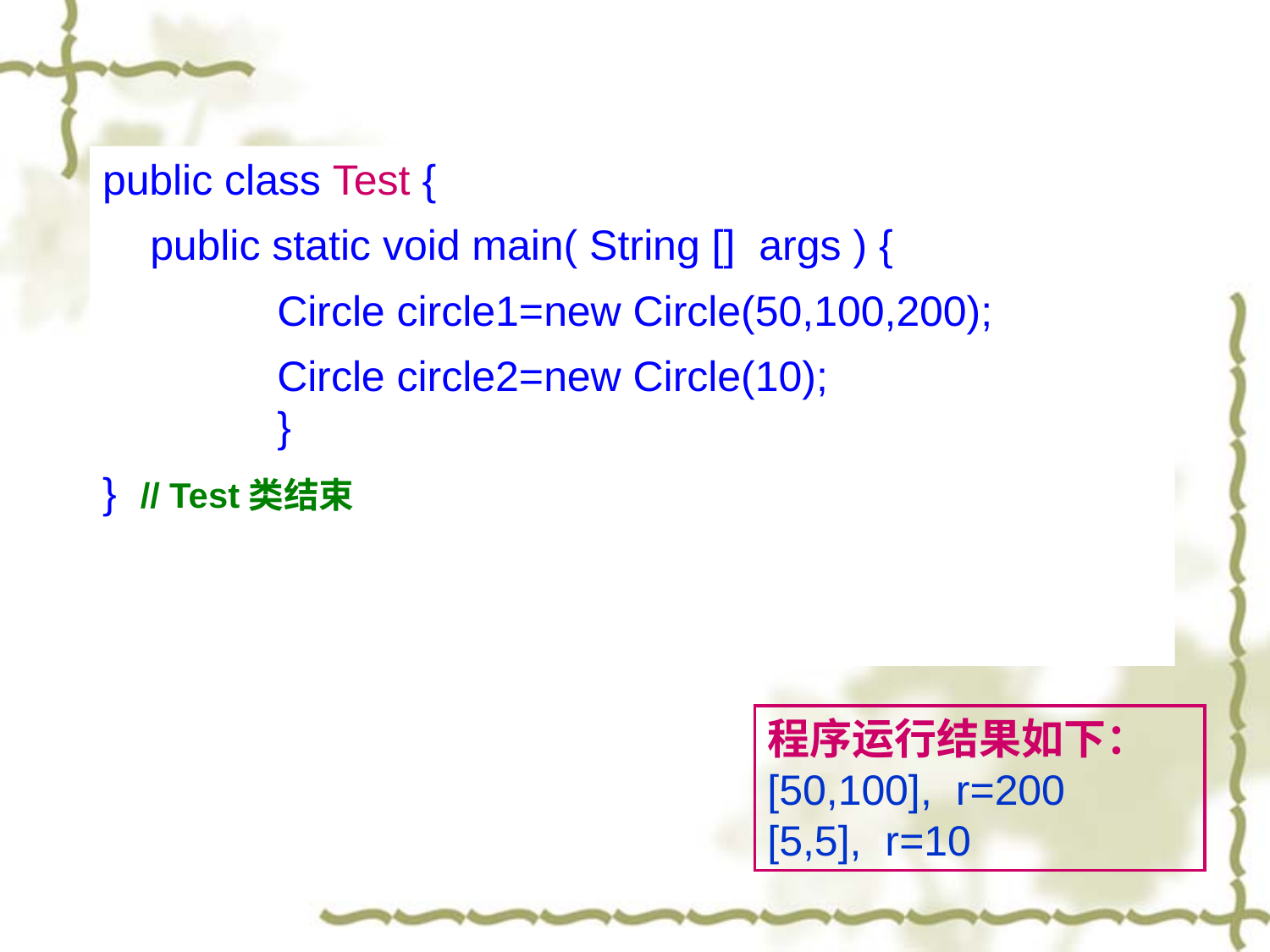

public class Test {
   	public static void main( String []  args ) {
		Circle circle1=new Circle(50,100,200);
		Circle circle2=new Circle(10);  		  	}
}  // Test类结束
程序运行结果如下：
[50,100],  r=200
[5,5],  r=10